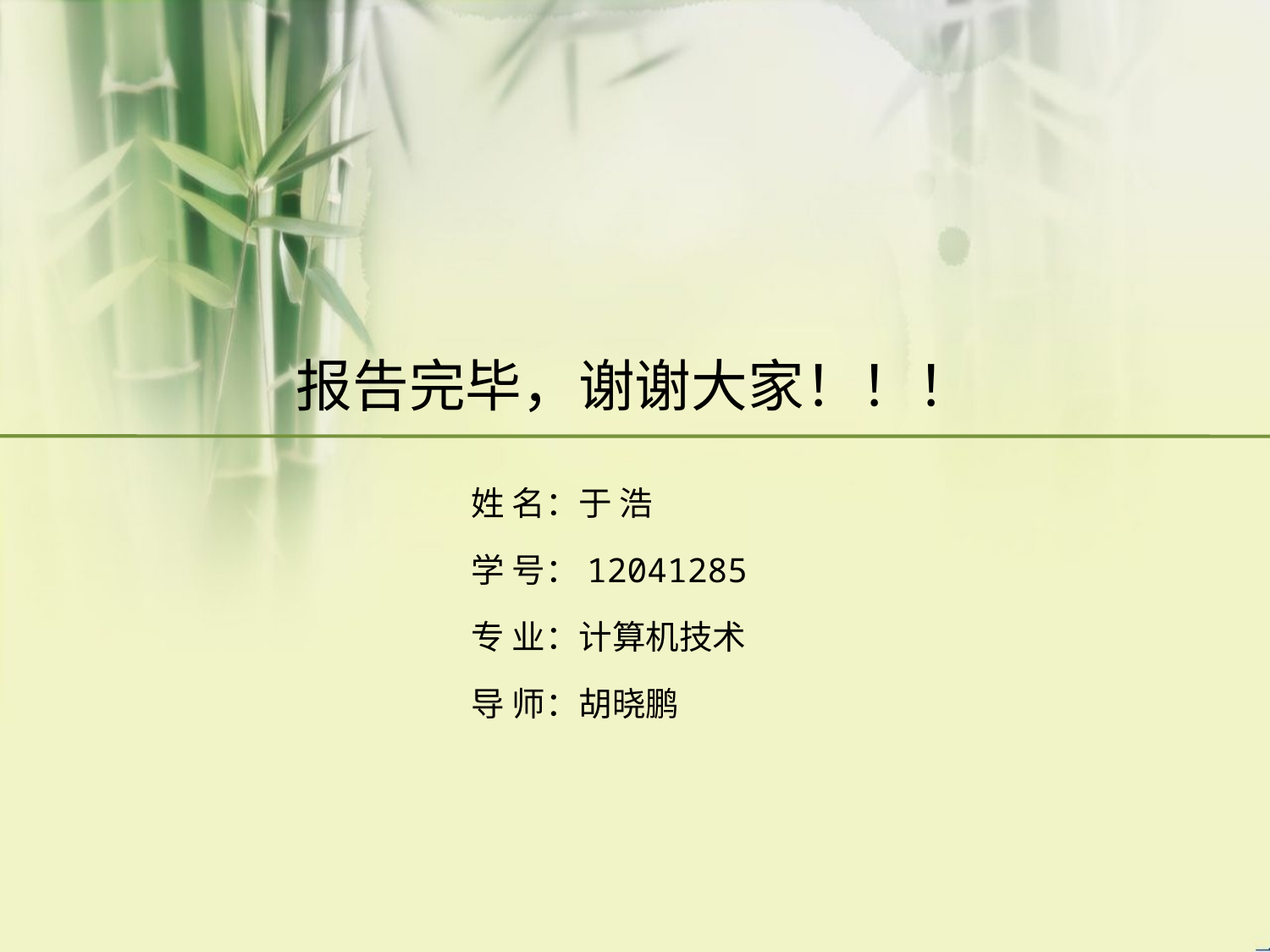

# 报告完毕，谢谢大家！！！
姓 名：于 浩
学 号：12041285
专 业：计算机技术
导 师：胡晓鹏